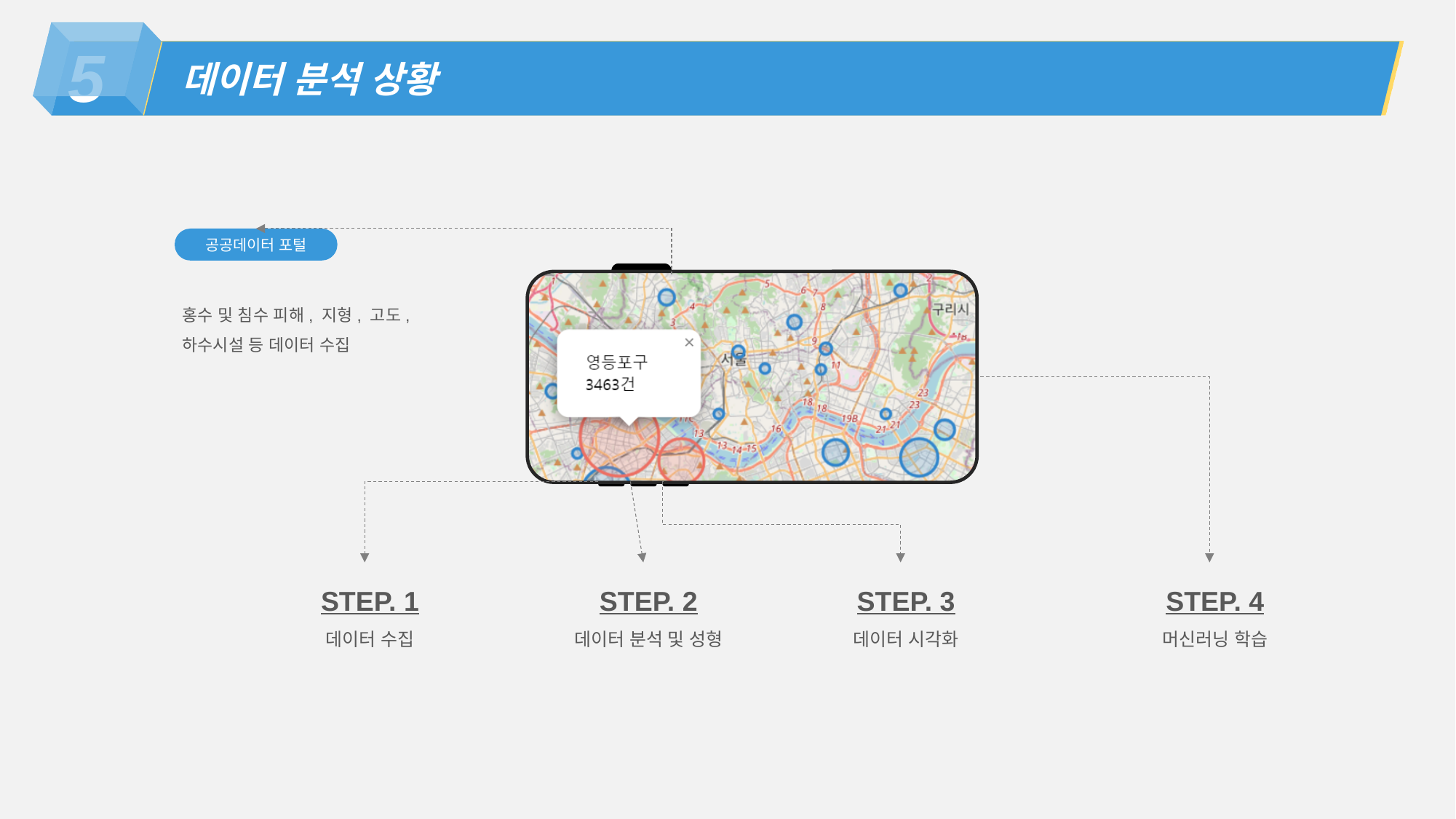

5
데이터 분석 상황

공공데이터 포털
홍수 및 침수 피해, 지형, 고도,
하수시설 등 데이터 수집
STEP. 1
데이터 수집
STEP. 2
데이터 분석 및 성형
STEP. 3
데이터 시각화
STEP. 4
머신러닝 학습